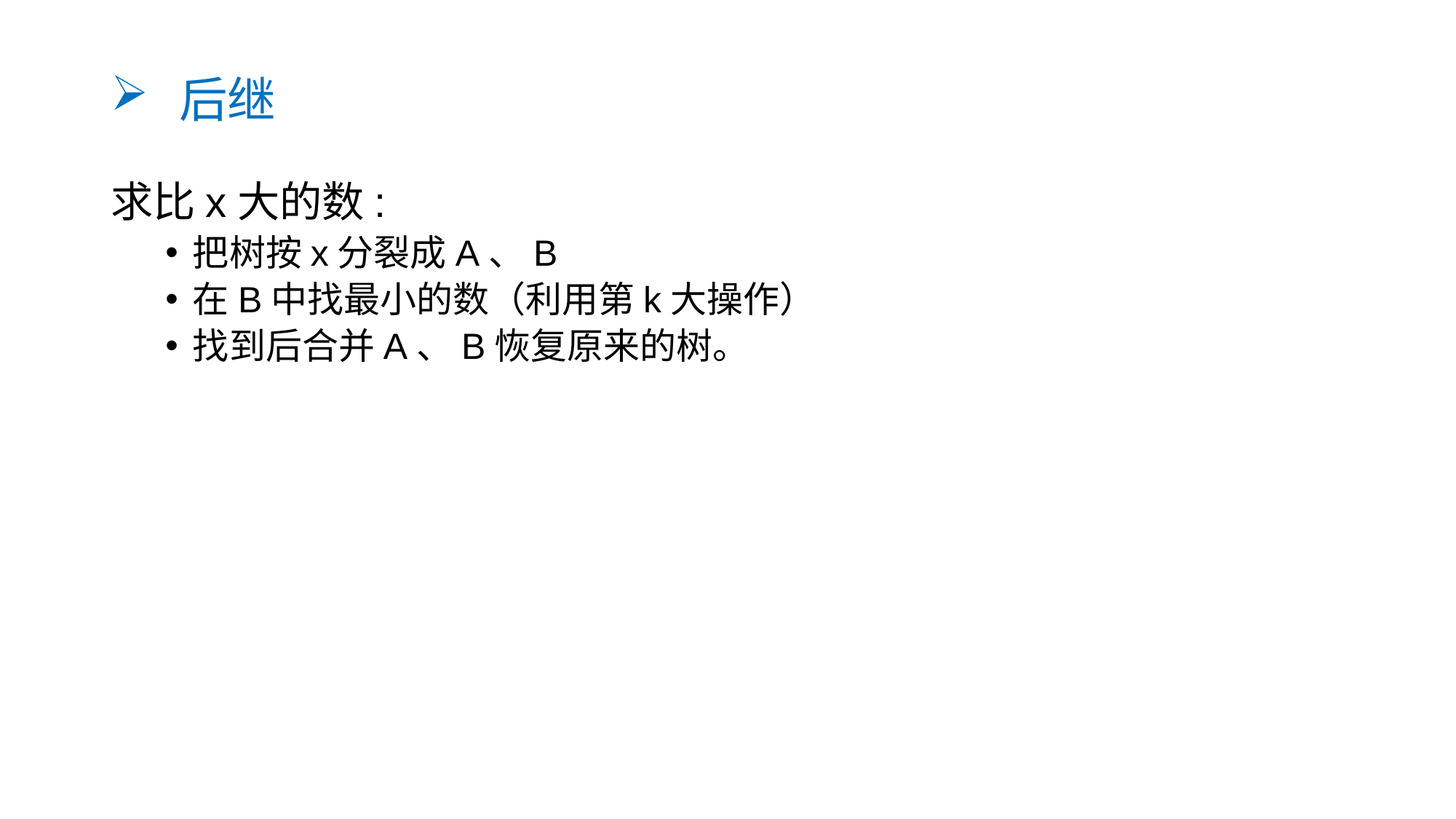

# 后继
求比x大的数:
把树按x分裂成A、B
在B中找最小的数（利用第k大操作）
找到后合并A、B恢复原来的树。